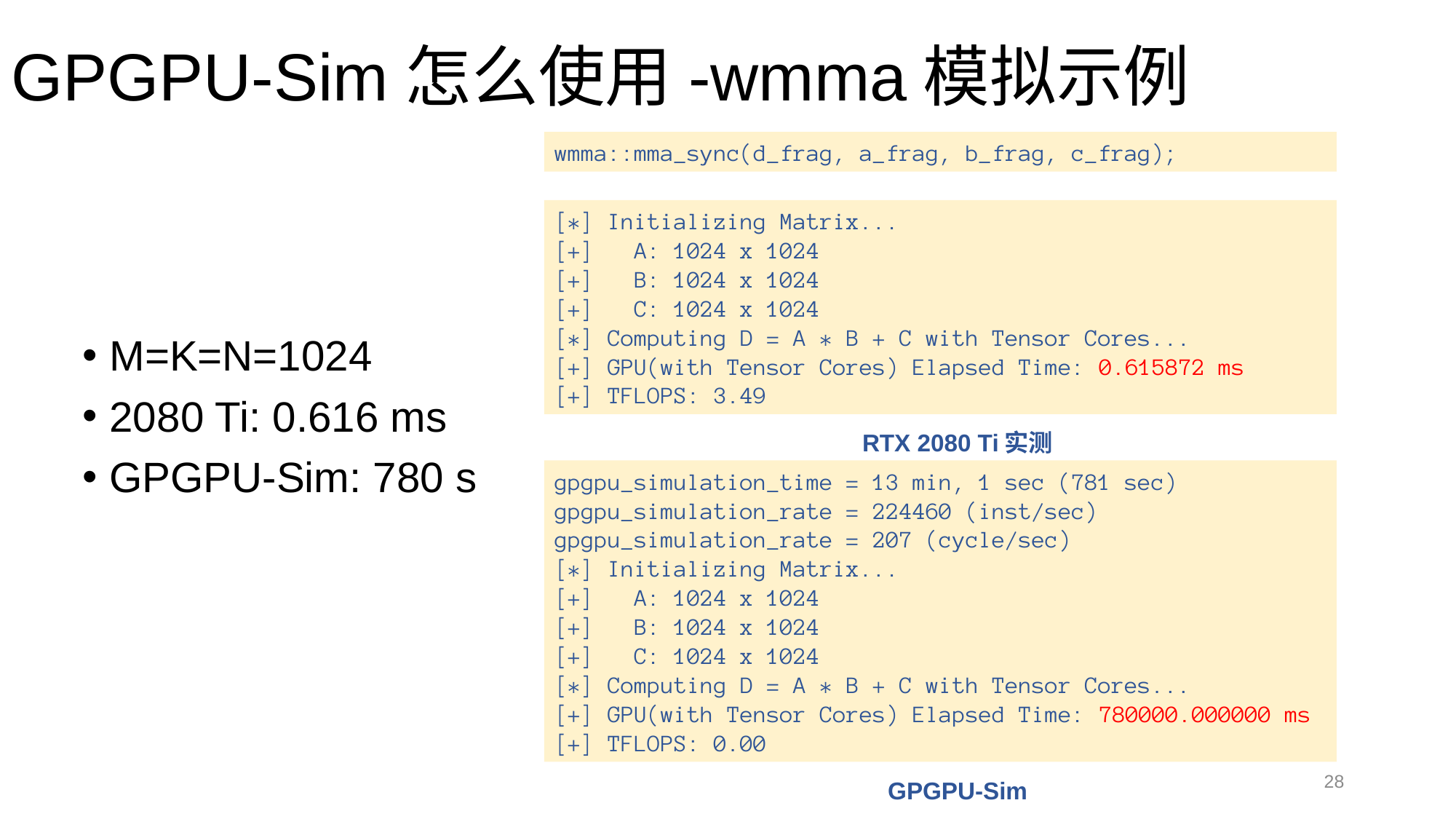

# GPGPU-Sim怎么使用-wmma模拟示例
wmma::mma_sync(d_frag, a_frag, b_frag, c_frag);

M=K=N=1024
2080 Ti: 0.616 ms
GPGPU-Sim: 780 s
[*] Initializing Matrix...
[+]   A: 1024 x 1024
[+]   B: 1024 x 1024
[+]   C: 1024 x 1024
[*] Computing D = A * B + C with Tensor Cores...
[+] GPU(with Tensor Cores) Elapsed Time: 0.615872 ms
[+] TFLOPS: 3.49
RTX 2080 Ti实测
gpgpu_simulation_time = 13 min, 1 sec (781 sec)
gpgpu_simulation_rate = 224460 (inst/sec)
gpgpu_simulation_rate = 207 (cycle/sec)
[*] Initializing Matrix...
[+]   A: 1024 x 1024
[+]   B: 1024 x 1024
[+]   C: 1024 x 1024
[*] Computing D = A * B + C with Tensor Cores...
[+] GPU(with Tensor Cores) Elapsed Time: 780000.000000 ms
[+] TFLOPS: 0.00
28
GPGPU-Sim